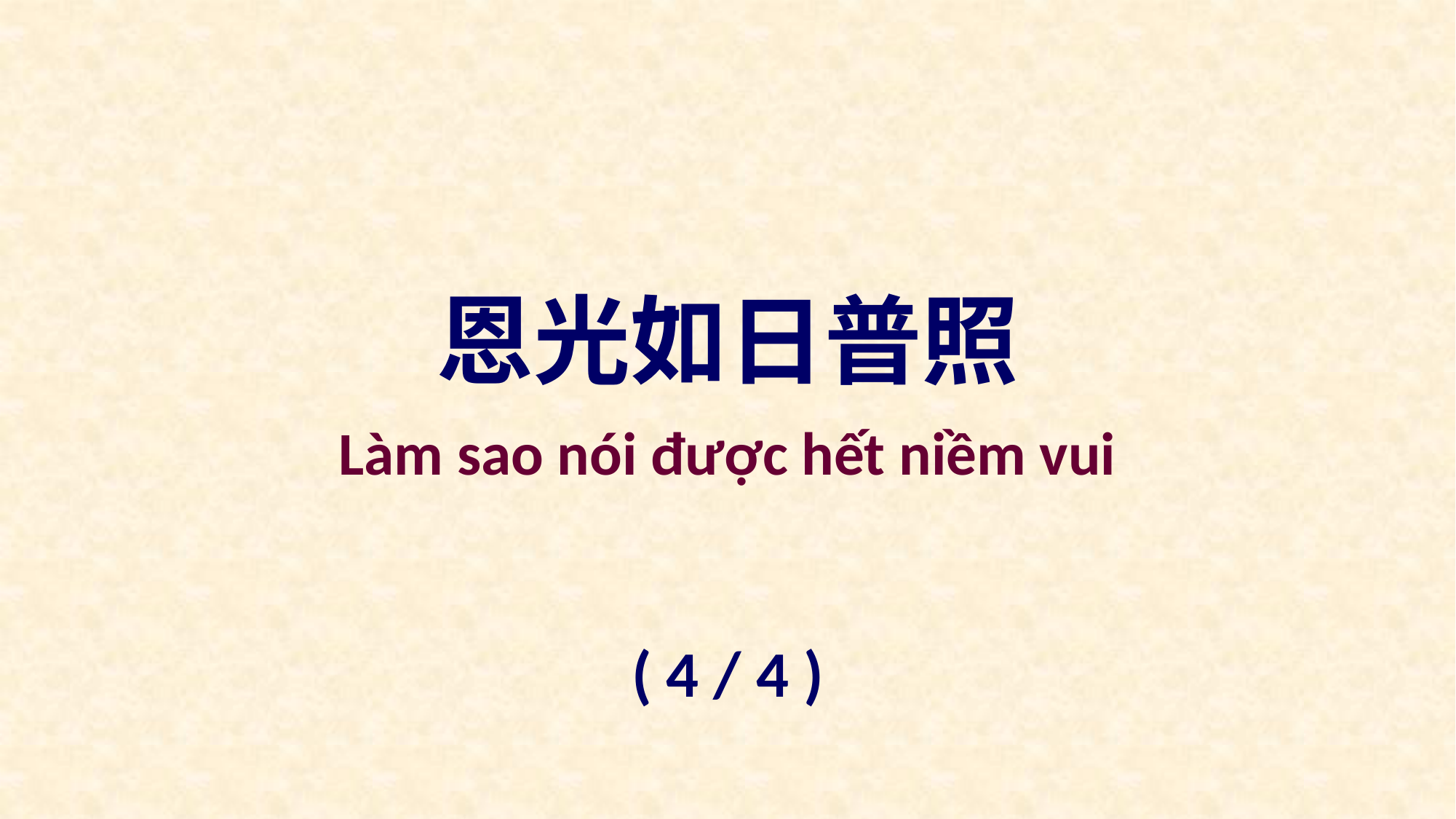

恩光如日普照
Làm sao nói được hết niềm vui
( 4 / 4 )